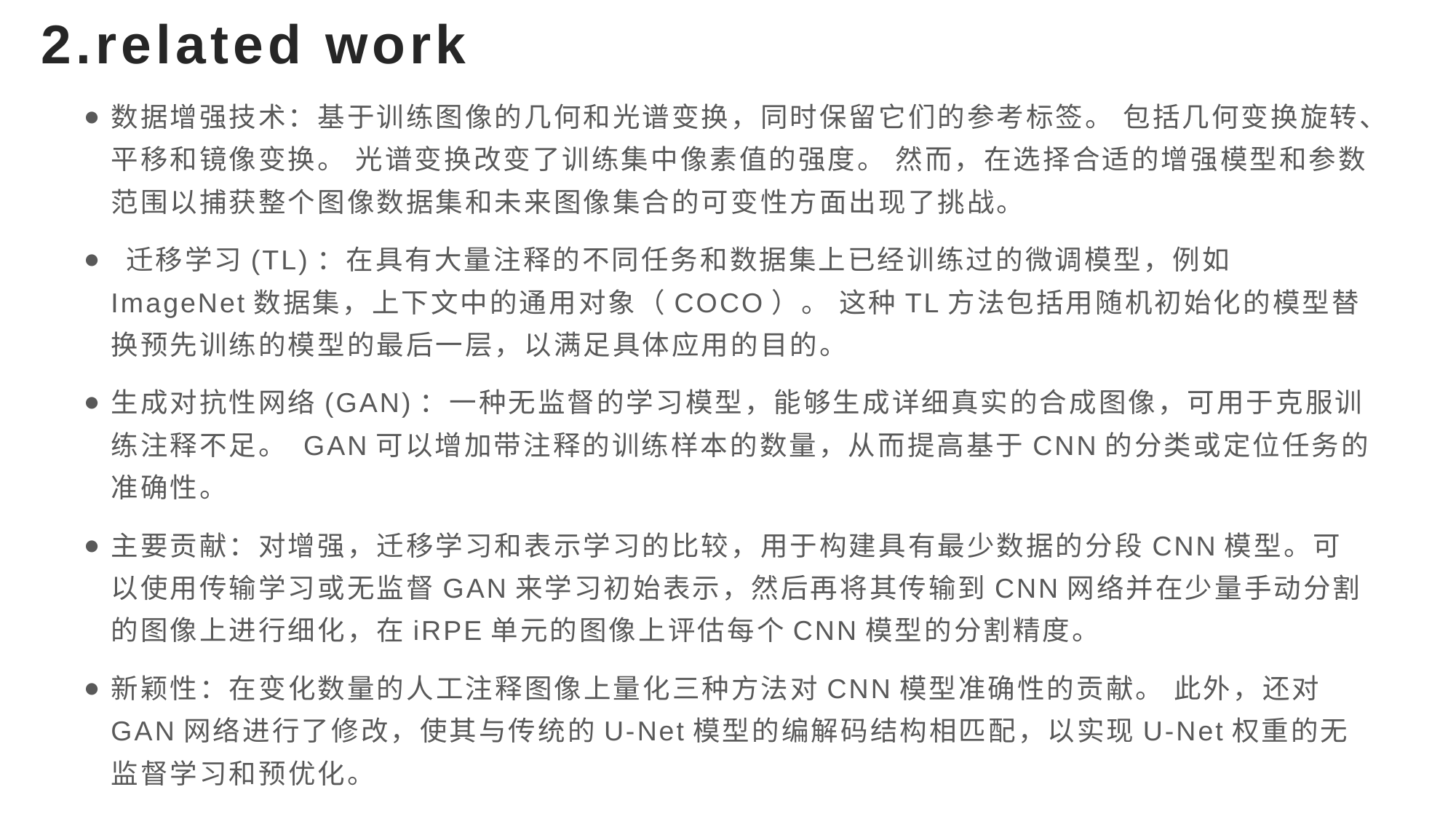

# 2.related work
数据增强技术：基于训练图像的几何和光谱变换，同时保留它们的参考标签。 包括几何变换旋转、平移和镜像变换。 光谱变换改变了训练集中像素值的强度。 然而，在选择合适的增强模型和参数范围以捕获整个图像数据集和未来图像集合的可变性方面出现了挑战。
 迁移学习(TL)：在具有大量注释的不同任务和数据集上已经训练过的微调模型，例如ImageNet数据集，上下文中的通用对象（COCO）。 这种TL方法包括用随机初始化的模型替换预先训练的模型的最后一层，以满足具体应用的目的。
生成对抗性网络(GAN)：一种无监督的学习模型，能够生成详细真实的合成图像，可用于克服训练注释不足。 GAN可以增加带注释的训练样本的数量，从而提高基于CNN的分类或定位任务的准确性。
主要贡献：对增强，迁移学习和表示学习的比较，用于构建具有最少数据的分段CNN模型。可以使用传输学习或无监督GAN来学习初始表示，然后再将其传输到CNN网络并在少量手动分割的图像上进行细化，在iRPE单元的图像上评估每个CNN模型的分割精度。
新颖性：在变化数量的人工注释图像上量化三种方法对CNN模型准确性的贡献。 此外，还对GAN网络进行了修改，使其与传统的U-Net模型的编解码结构相匹配，以实现U-Net权重的无监督学习和预优化。